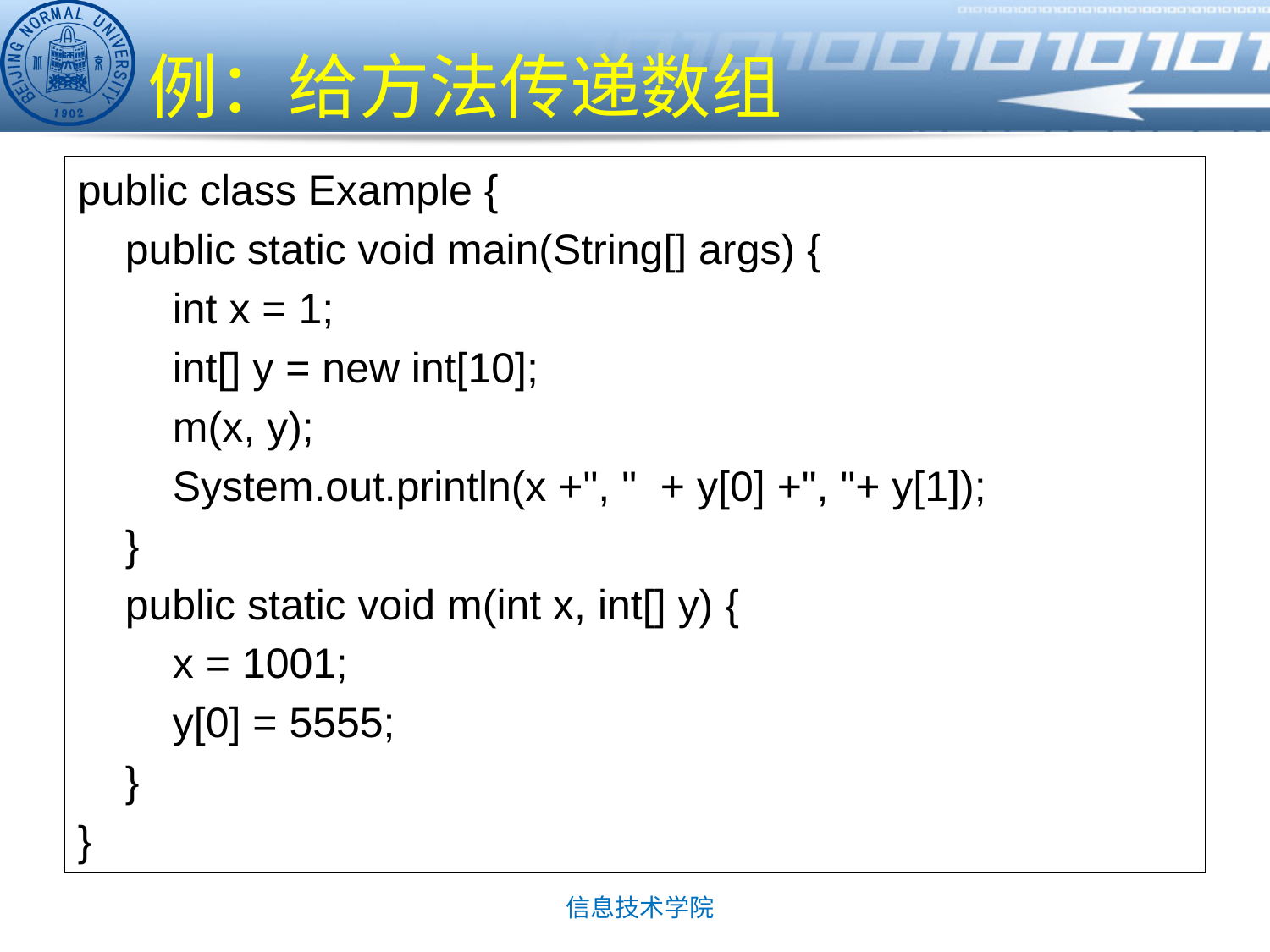

# 例：给方法传递数组
public class Example {
    public static void main(String[] args) {
        int x = 1;
        int[] y = new int[10];
        m(x, y);
        System.out.println(x +", "  + y[0] +", "+ y[1]);
    }
    public static void m(int x, int[] y) {
        x = 1001;
        y[0] = 5555;
    }
}
20